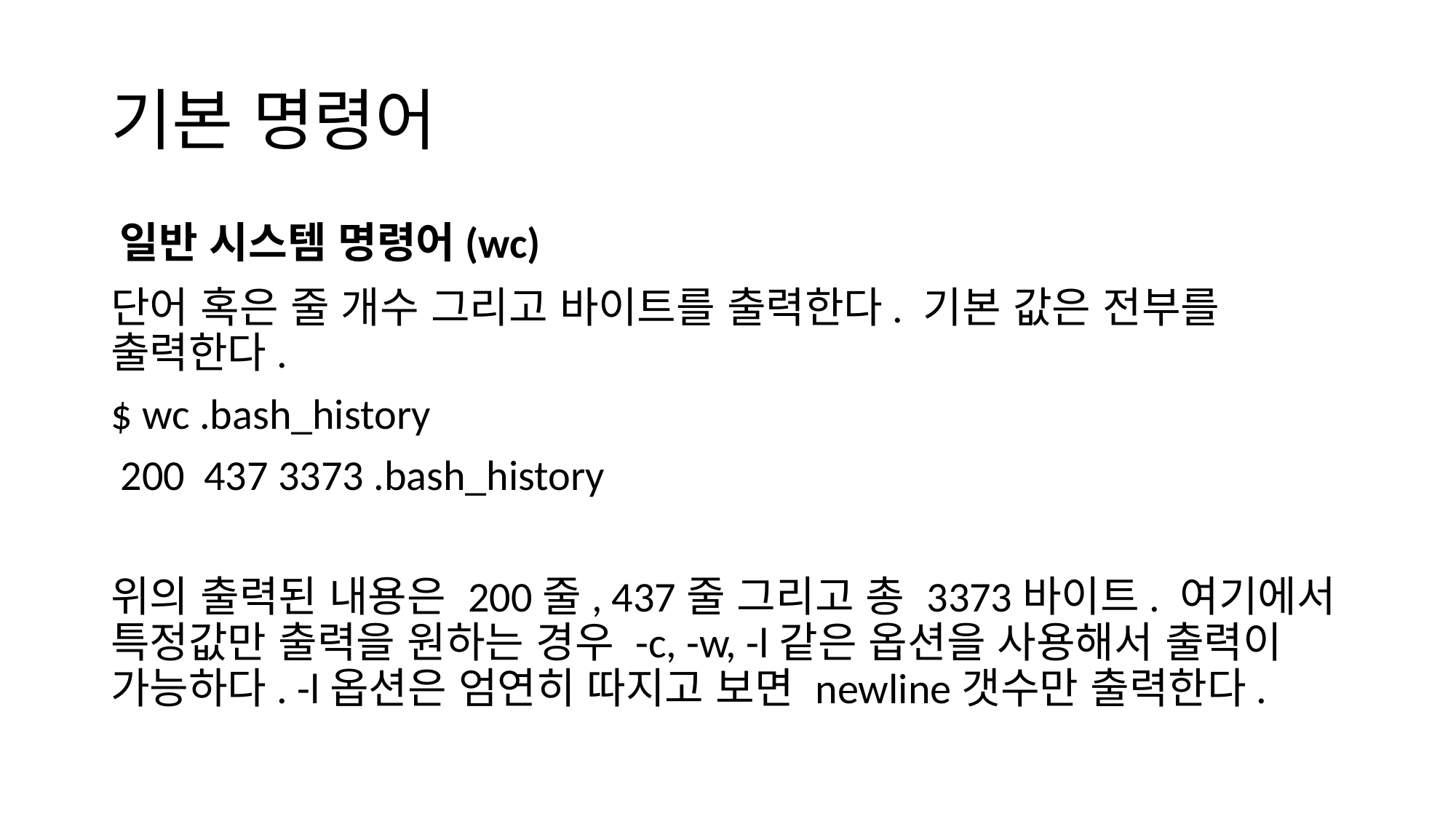

# 기본 명령어
일반 시스템 명령어(wc)
단어 혹은 줄 개수 그리고 바이트를 출력한다. 기본 값은 전부를 출력한다.
$ wc .bash_history
 200  437 3373 .bash_history

위의 출력된 내용은 200줄, 437줄 그리고 총 3373바이트. 여기에서 특정값만 출력을 원하는 경우 -c, -w, -l같은 옵션을 사용해서 출력이 가능하다. -l옵션은 엄연히 따지고 보면 newline갯수만 출력한다.